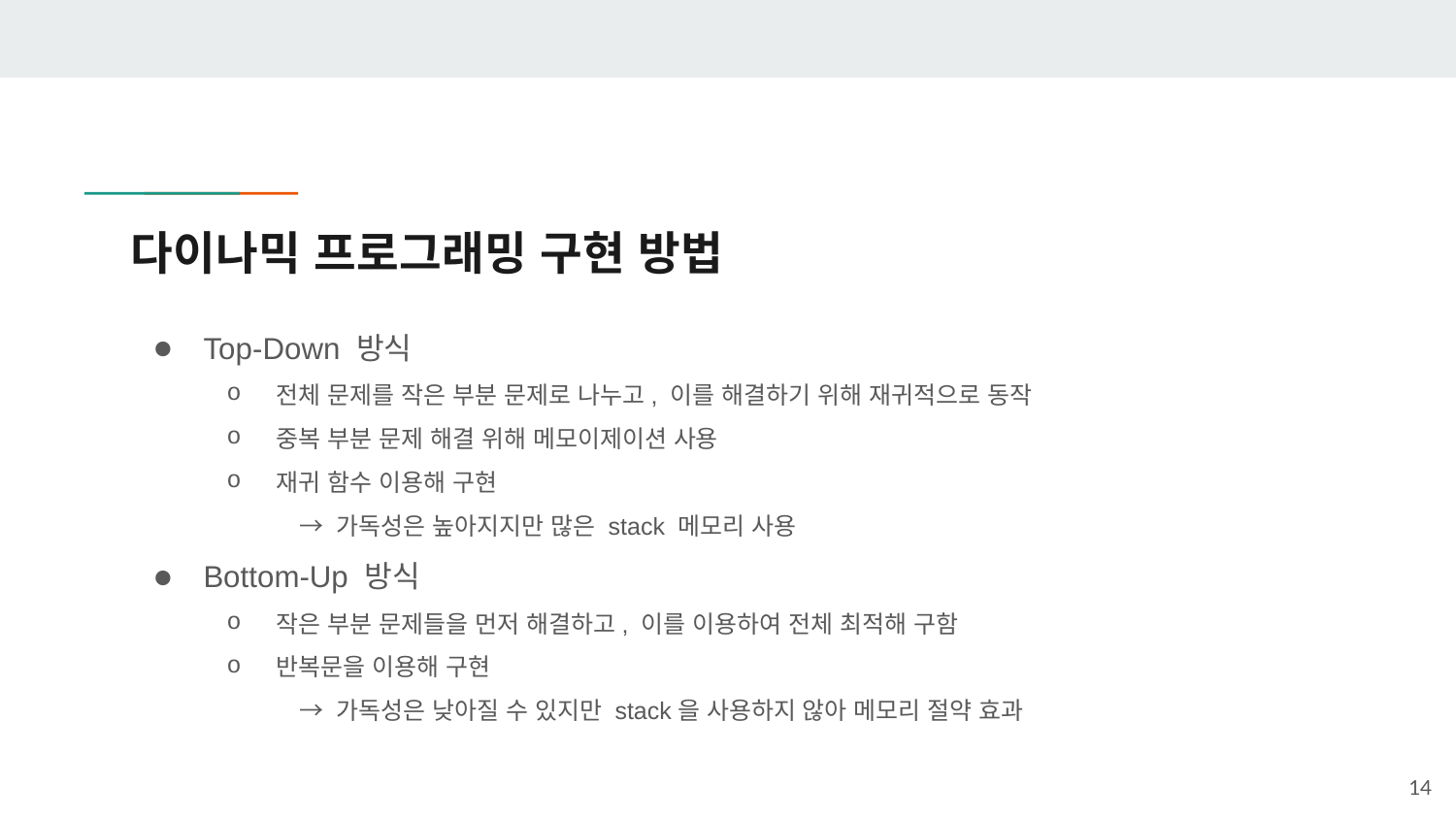

# 다이나믹 프로그래밍 구현 방법
Top-Down 방식
전체 문제를 작은 부분 문제로 나누고, 이를 해결하기 위해 재귀적으로 동작
중복 부분 문제 해결 위해 메모이제이션 사용
재귀 함수 이용해 구현
→ 가독성은 높아지지만 많은 stack 메모리 사용
Bottom-Up 방식
작은 부분 문제들을 먼저 해결하고, 이를 이용하여 전체 최적해 구함
반복문을 이용해 구현
→ 가독성은 낮아질 수 있지만 stack을 사용하지 않아 메모리 절약 효과
14